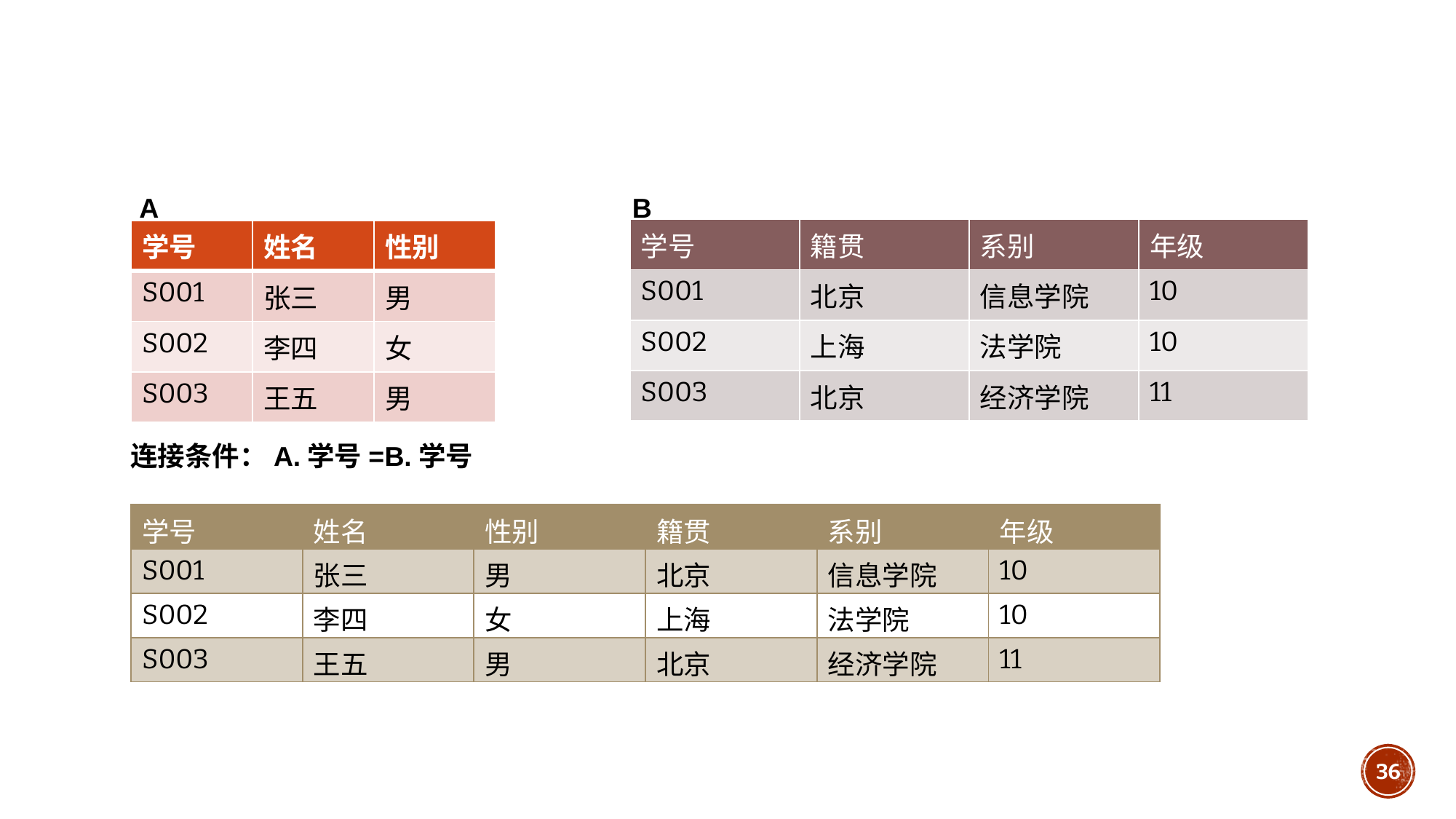

#
A
B
| 学号 | 籍贯 | 系别 | 年级 |
| --- | --- | --- | --- |
| S001 | 北京 | 信息学院 | 10 |
| S002 | 上海 | 法学院 | 10 |
| S003 | 北京 | 经济学院 | 11 |
| 学号 | 姓名 | 性别 |
| --- | --- | --- |
| S001 | 张三 | 男 |
| S002 | 李四 | 女 |
| S003 | 王五 | 男 |

连接条件：A.学号=B.学号
| 学号 | 姓名 | 性别 | 籍贯 | 系别 | 年级 |
| --- | --- | --- | --- | --- | --- |
| S001 | 张三 | 男 | 北京 | 信息学院 | 10 |
| S002 | 李四 | 女 | 上海 | 法学院 | 10 |
| S003 | 王五 | 男 | 北京 | 经济学院 | 11 |
36